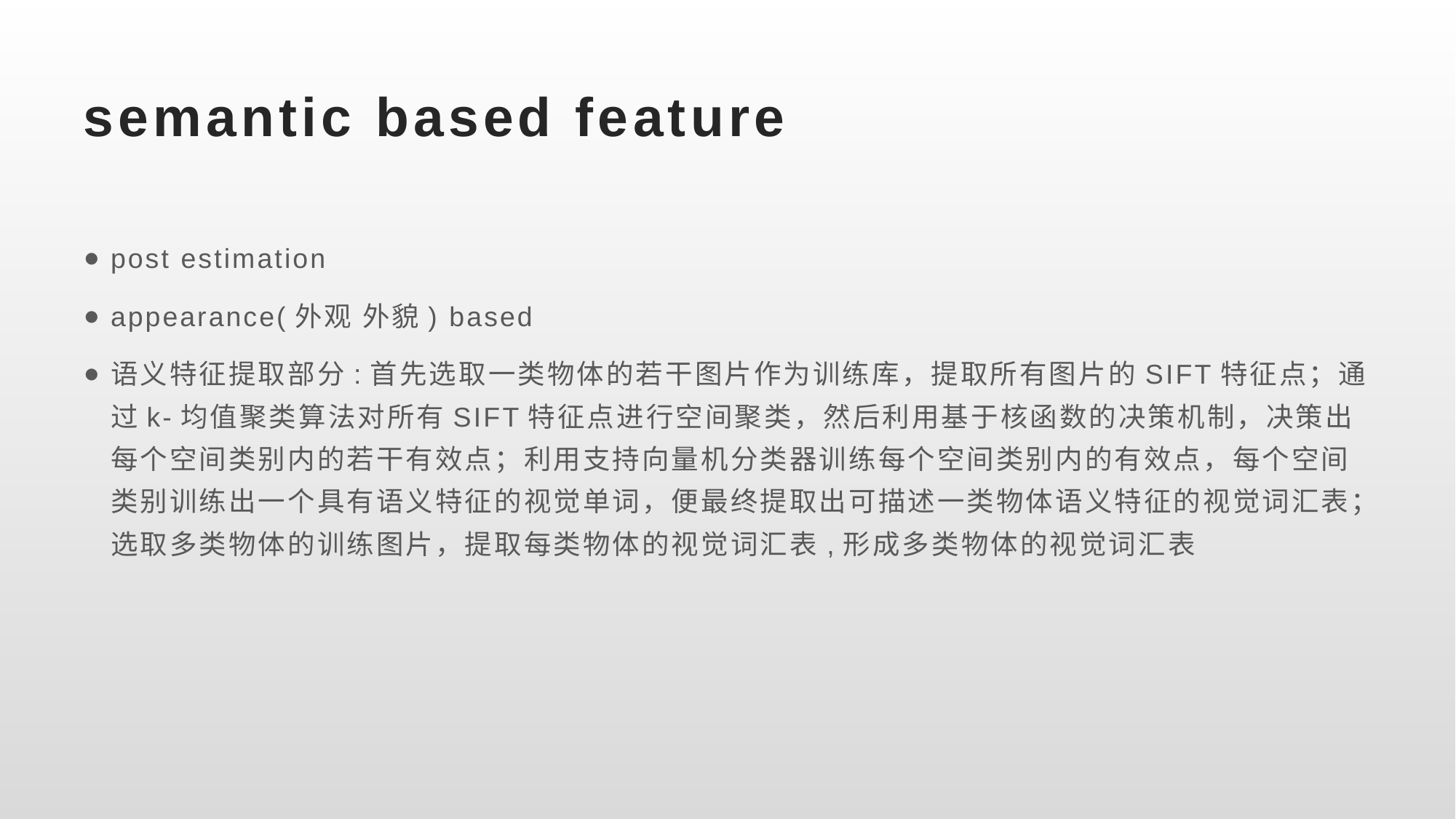

# semantic based feature

post estimation
appearance(外观 外貌) based
语义特征提取部分:首先选取一类物体的若干图片作为训练库，提取所有图片的SIFT特征点；通过k-均值聚类算法对所有SIFT特征点进行空间聚类，然后利用基于核函数的决策机制，决策出每个空间类别内的若干有效点；利用支持向量机分类器训练每个空间类别内的有效点，每个空间类别训练出一个具有语义特征的视觉单词，便最终提取出可描述一类物体语义特征的视觉词汇表；选取多类物体的训练图片，提取每类物体的视觉词汇表,形成多类物体的视觉词汇表